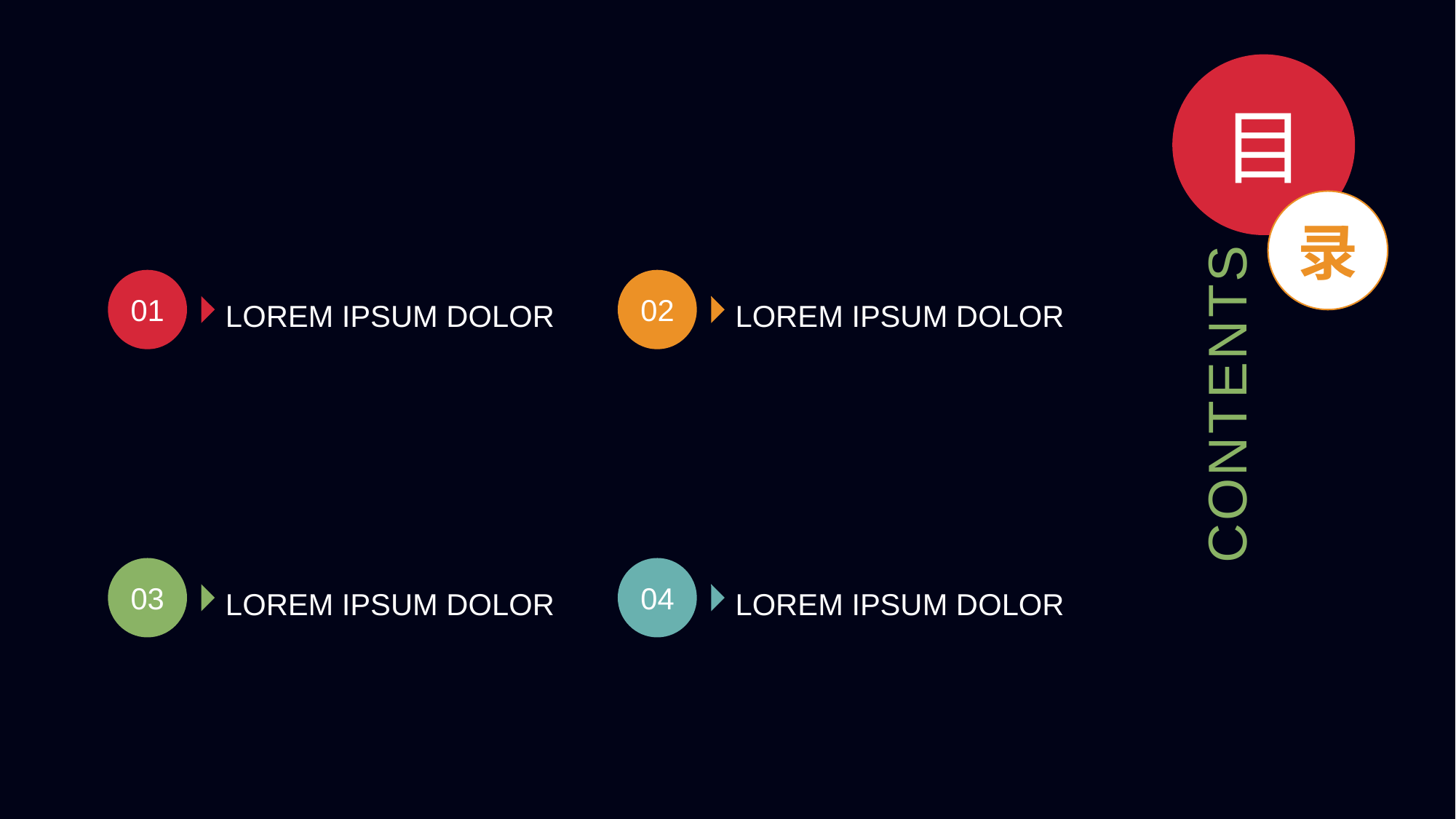

目
录
LOREM IPSUM DOLOR
01
LOREM IPSUM DOLOR
02
CONTENTS
LOREM IPSUM DOLOR
03
LOREM IPSUM DOLOR
04